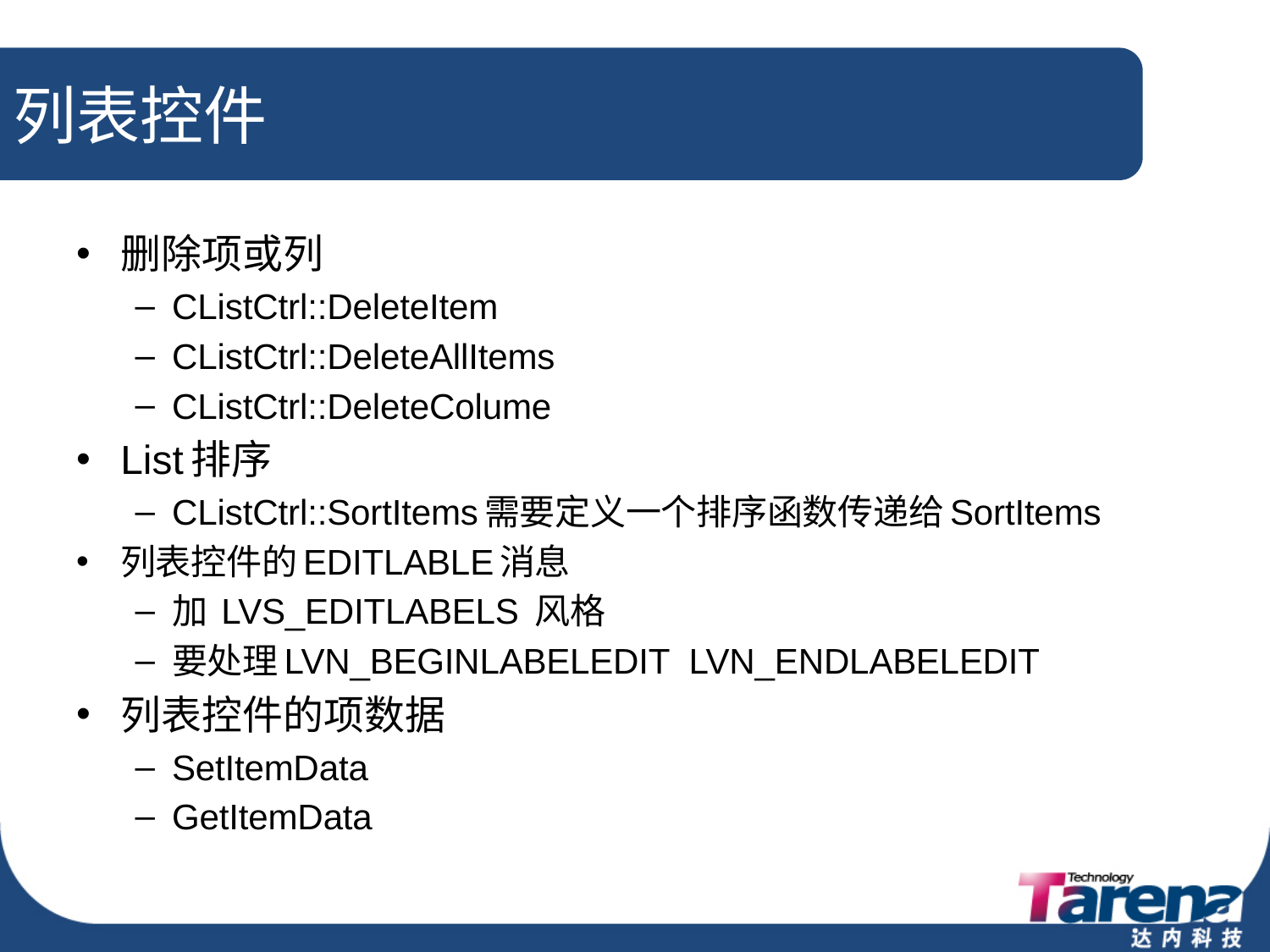

# 列表控件
删除项或列
CListCtrl::DeleteItem
CListCtrl::DeleteAllItems
CListCtrl::DeleteColume
List排序
CListCtrl::SortItems需要定义一个排序函数传递给SortItems
列表控件的EDITLABLE消息
加 LVS_EDITLABELS 风格
要处理LVN_BEGINLABELEDIT  LVN_ENDLABELEDIT
列表控件的项数据
SetItemData
GetItemData